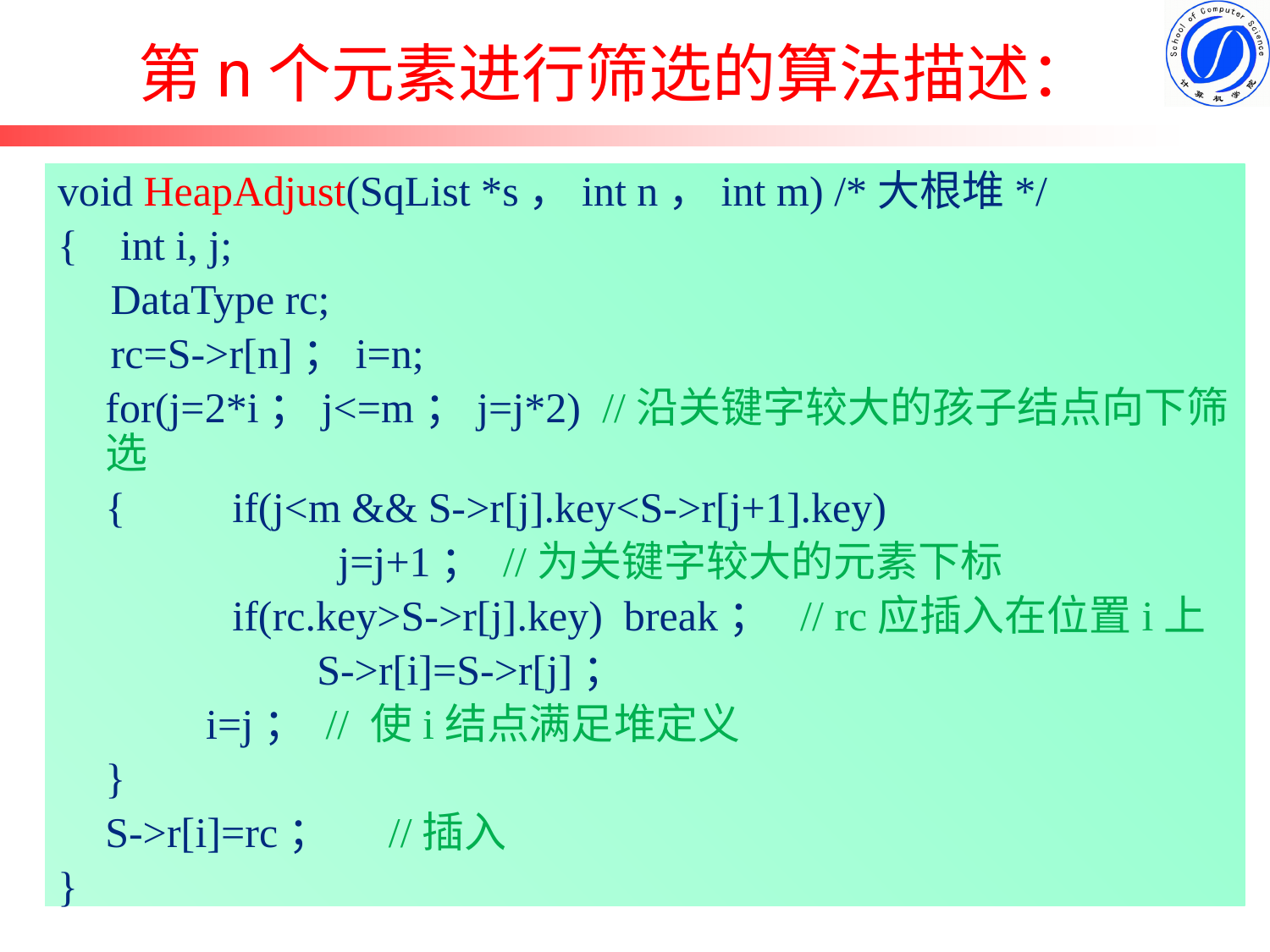

# 第n个元素进行筛选的算法描述：
void HeapAdjust(SqList *s，int n，int m) /*大根堆*/
{    int i, j;
     DataType rc;
     rc=S->r[n]；i=n;
	for(j=2*i；j<=m；j=j*2)  //沿关键字较大的孩子结点向下筛选
	{	if(j<m && S->r[j].key<S->r[j+1].key)
		          j=j+1； //为关键字较大的元素下标
		if(rc.key>S->r[j].key)  break；  // rc应插入在位置i上
		        S->r[i]=S->r[j]；
              i=j； // 使i结点满足堆定义
	}
	S->r[i]=rc；     //插入
}